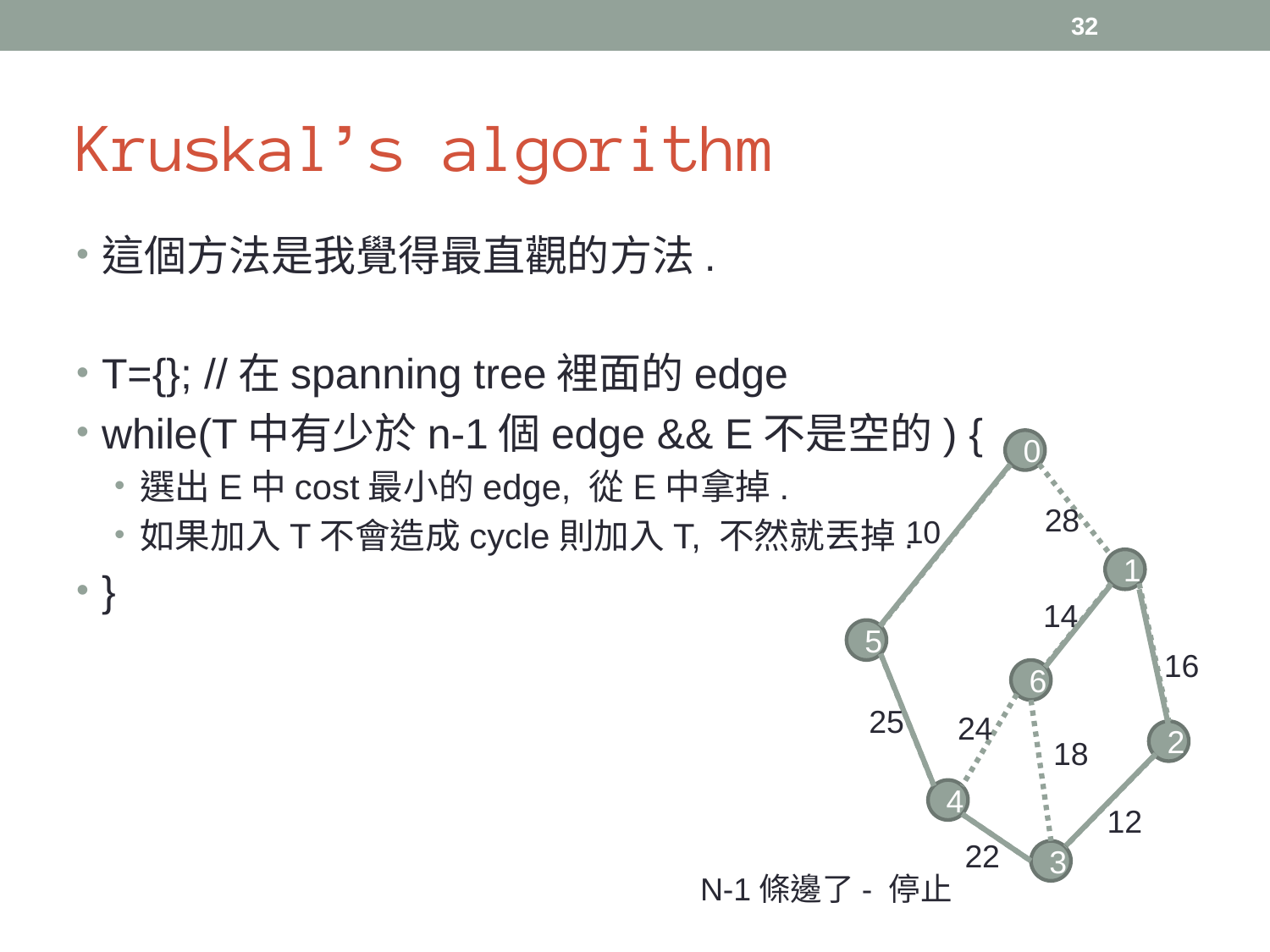

32
# Kruskal’s algorithm
這個方法是我覺得最直觀的方法.

T={}; //在spanning tree裡面的edge
while(T中有少於n-1個edge && E不是空的) {
選出E中cost最小的edge, 從E中拿掉.
如果加入T不會造成cycle則加入T, 不然就丟掉.
}

0
28
10
1
14
5
16
6
25
24
2
18
4
12
22
3
N-1條邊了- 停止